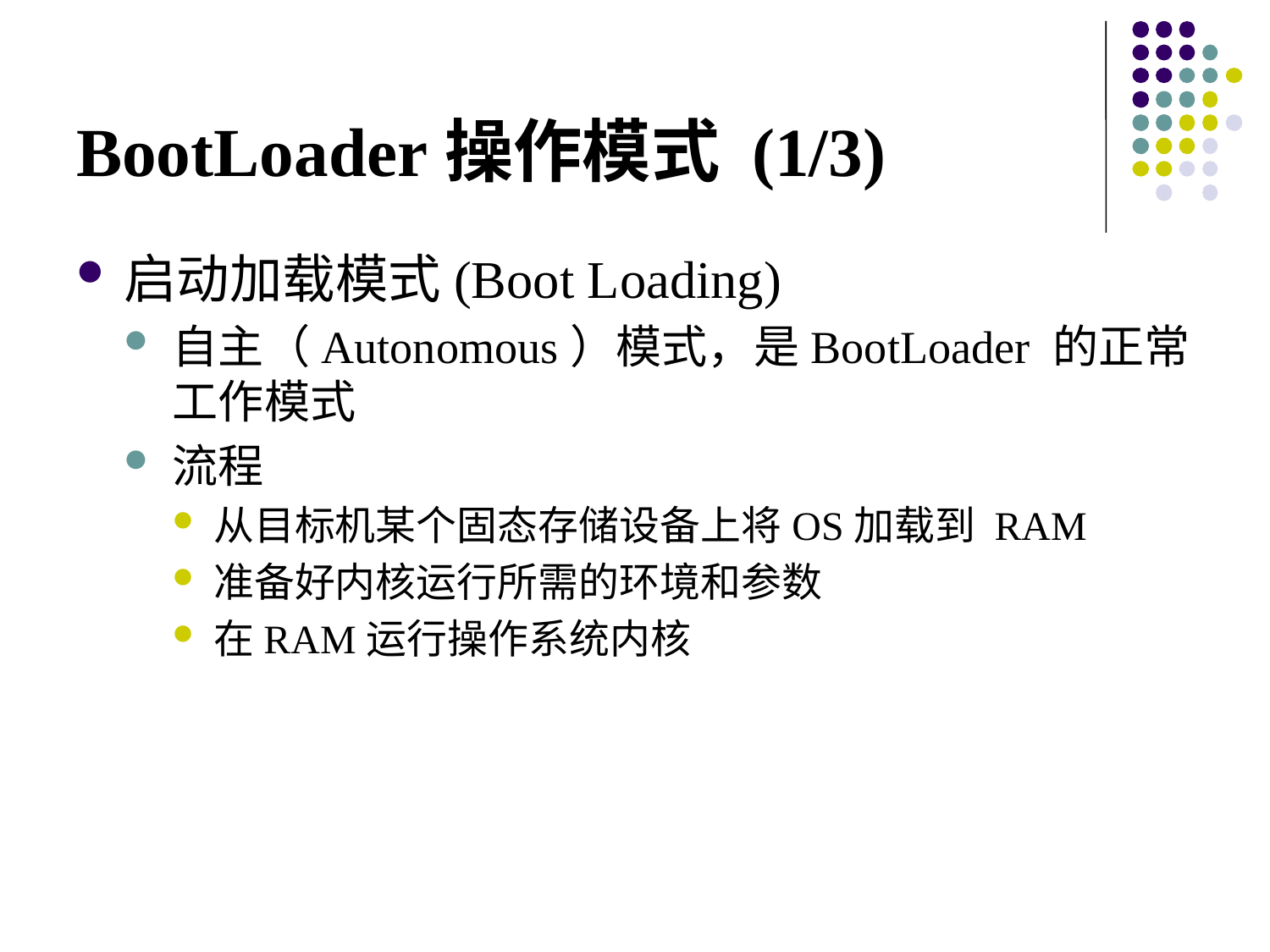

# BootLoader操作模式 (1/3)
启动加载模式(Boot Loading)
自主（Autonomous）模式，是BootLoader 的正常工作模式
流程
从目标机某个固态存储设备上将OS加载到 RAM
准备好内核运行所需的环境和参数
在RAM运行操作系统内核